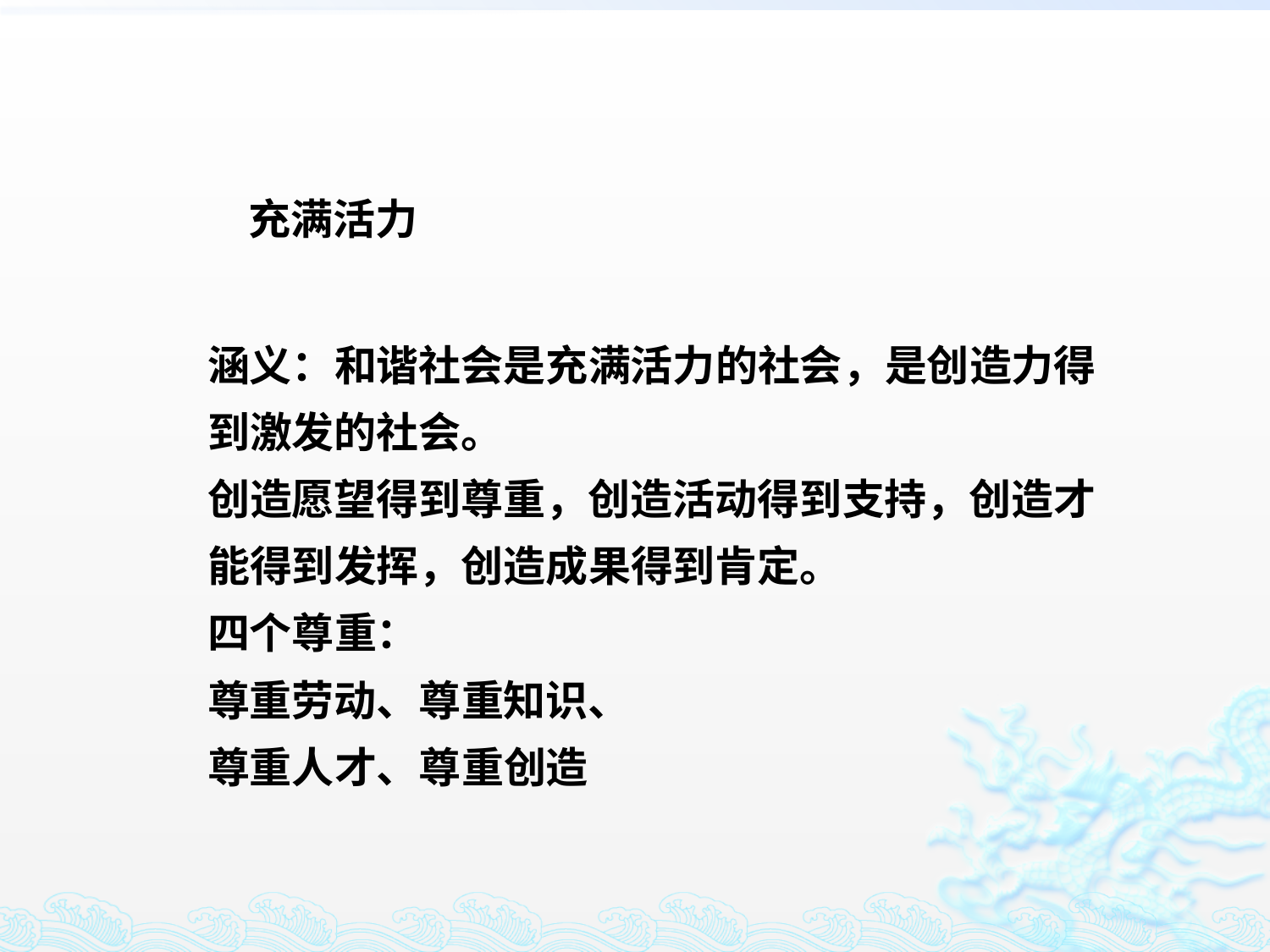

充满活力
涵义：和谐社会是充满活力的社会，是创造力得到激发的社会。
创造愿望得到尊重，创造活动得到支持，创造才能得到发挥，创造成果得到肯定。
四个尊重：
尊重劳动、尊重知识、
尊重人才、尊重创造